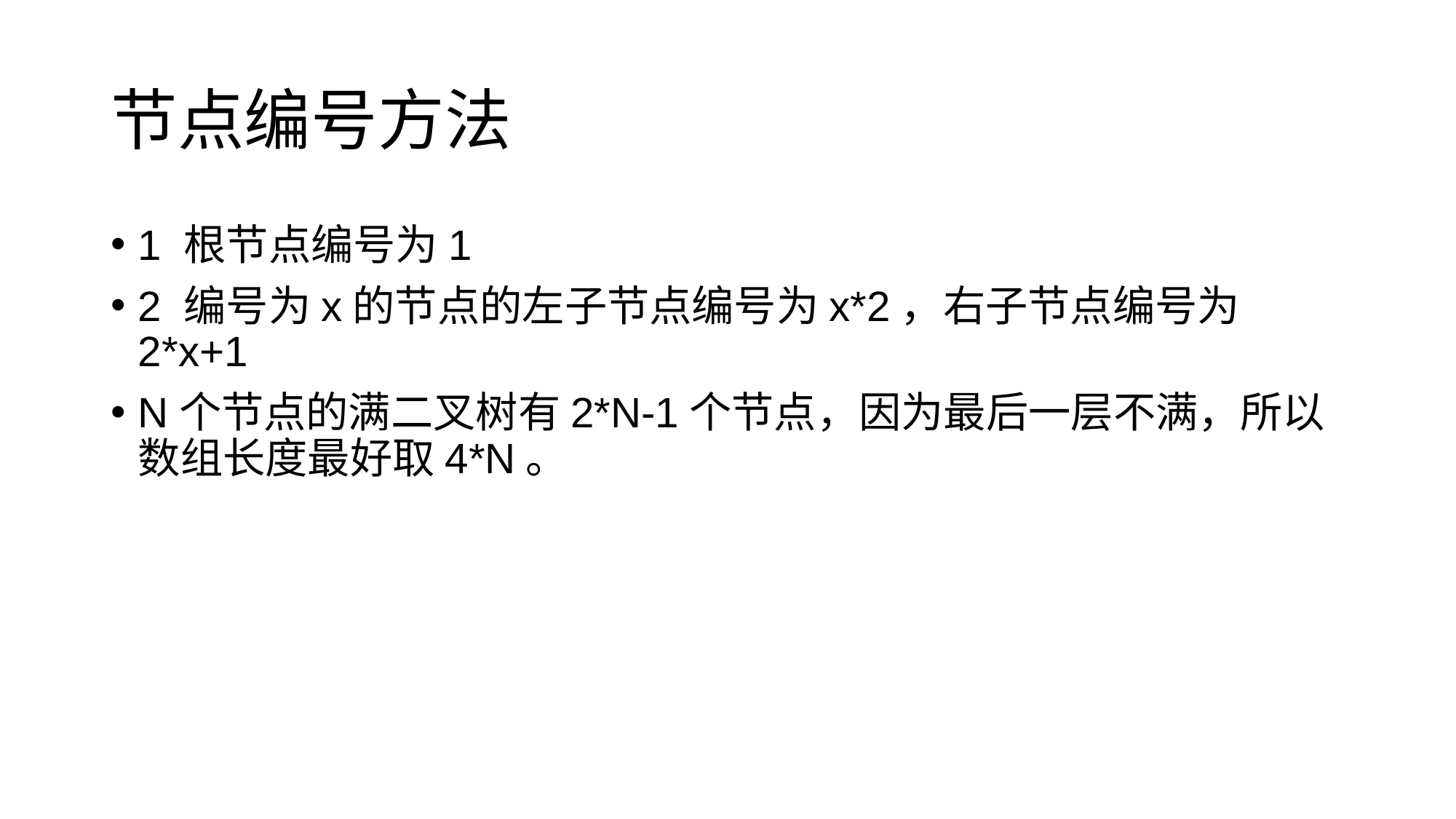

# 节点编号方法
1 根节点编号为1
2 编号为x的节点的左子节点编号为x*2，右子节点编号为2*x+1
N个节点的满二叉树有2*N-1个节点，因为最后一层不满，所以数组长度最好取4*N。